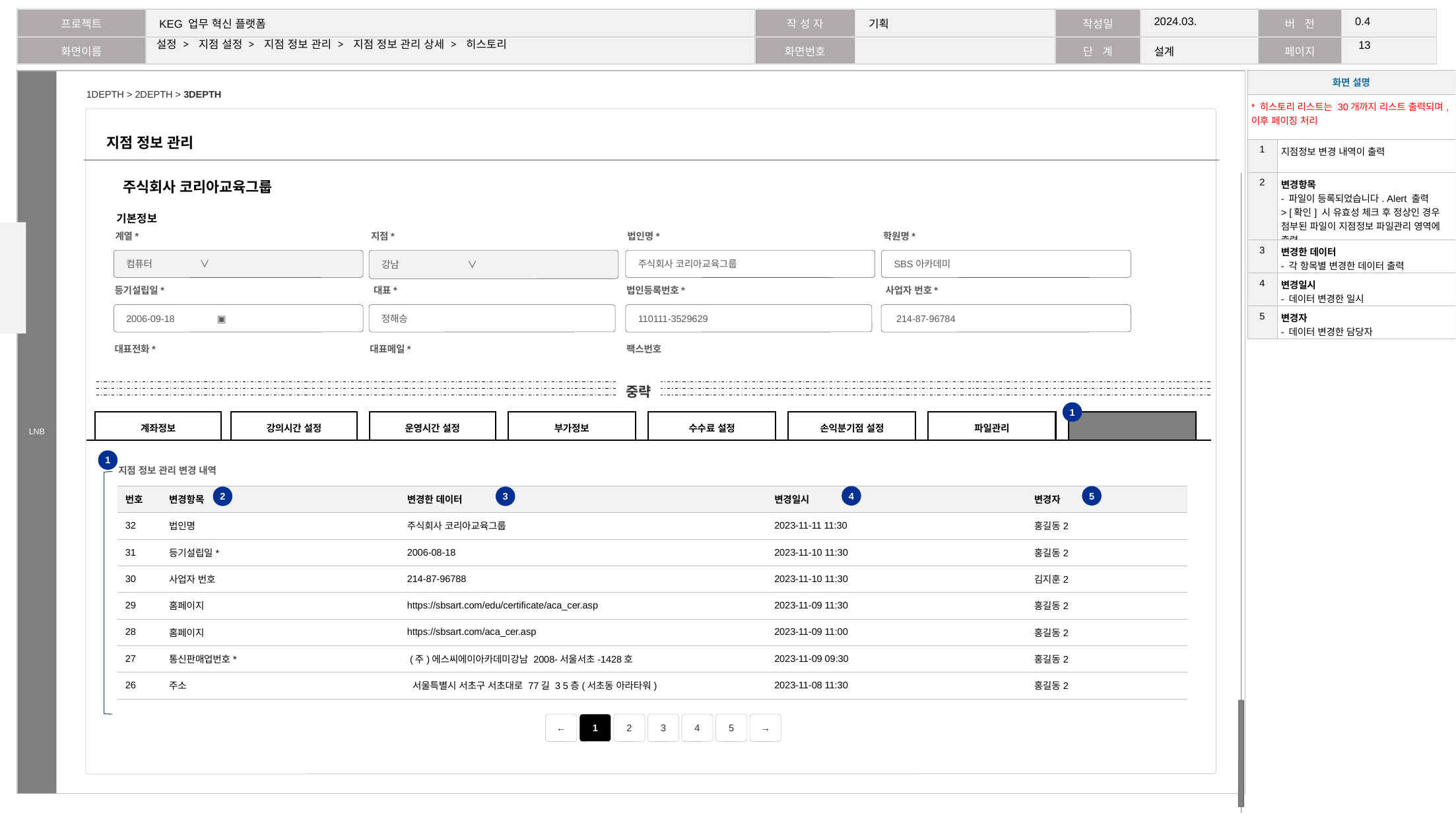

13

# 설정 > 지점 설정 > 지점 정보 관리 > 지점 정보 관리 상세 > 히스토리
| 화면 설명 |  |
| --- | --- |
| \* 히스토리 리스트는 30개까지 리스트 출력되며, 이후 페이징 처리 |  |
| 1 | 지점정보 변경 내역이 출력 |
| 2 | 변경항목 - 파일이 등록되었습니다. Alert 출력 > [확인] 시 유효성 체크 후 정상인 경우 첨부된 파일이 지점정보 파일관리 영역에 출력 |
| 3 | 변경한 데이터 - 각 항목별 변경한 데이터 출력 |
| 4 | 변경일시 - 데이터 변경한 일시 |
| 5 | 변경자 - 데이터 변경한 담당자 |
지점 정보 관리
주식회사 코리아교육그룹
기본정보
V0.3-240320
지점정보 관리 상세
- 파일관리 탭 추가
계열*
지점*
법인명*
학원명*
컴퓨터                  ∨
강남                          ∨
주식회사 코리아교육그룹
SBS아카데미
등기설립일*
대표*
법인등록번호*
사업자 번호*
2006-09-18                ▣
정해승
110111-3529629
 214-87-96784
대표전화*
대표메일*
팩스번호
중략
1
계좌정보
강의시간 설정
운영시간 설정
부가정보
수수료 설정
손익분기점 설정
파일관리
히스토리
1
지점 정보 관리 변경 내역

| 번호 | 변경항목 | 변경한 데이터 | 변경일시 | 변경자 |
| --- | --- | --- | --- | --- |
| 32 | 법인명 | 주식회사 코리아교육그룹 | 2023-11-11 11:30 | 홍길동2 |
| 31 | 등기설립일\* | 2006-08-18 | 2023-11-10 11:30 | 홍길동2 |
| 30 | 사업자 번호 | 214-87-96788 | 2023-11-10 11:30 | 김지훈2 |
| 29 | 홈페이지 | https://sbsart.com/edu/certificate/aca\_cer.asp | 2023-11-09 11:30 | 홍길동2 |
| 28 | 홈페이지 | https://sbsart.com/aca\_cer.asp | 2023-11-09 11:00 | 홍길동2 |
| 27 | 통신판매업번호\* | (주)에스씨에이아카데미강남 2008-서울서초-1428호 | 2023-11-09 09:30 | 홍길동2 |
| 26 | 주소 | 서울특별시 서초구 서초대로 77길 3 5층(서초동 아라타워) | 2023-11-08 11:30 | 홍길동2 |
4
5
2
3

←
1
2
3
4
5
→